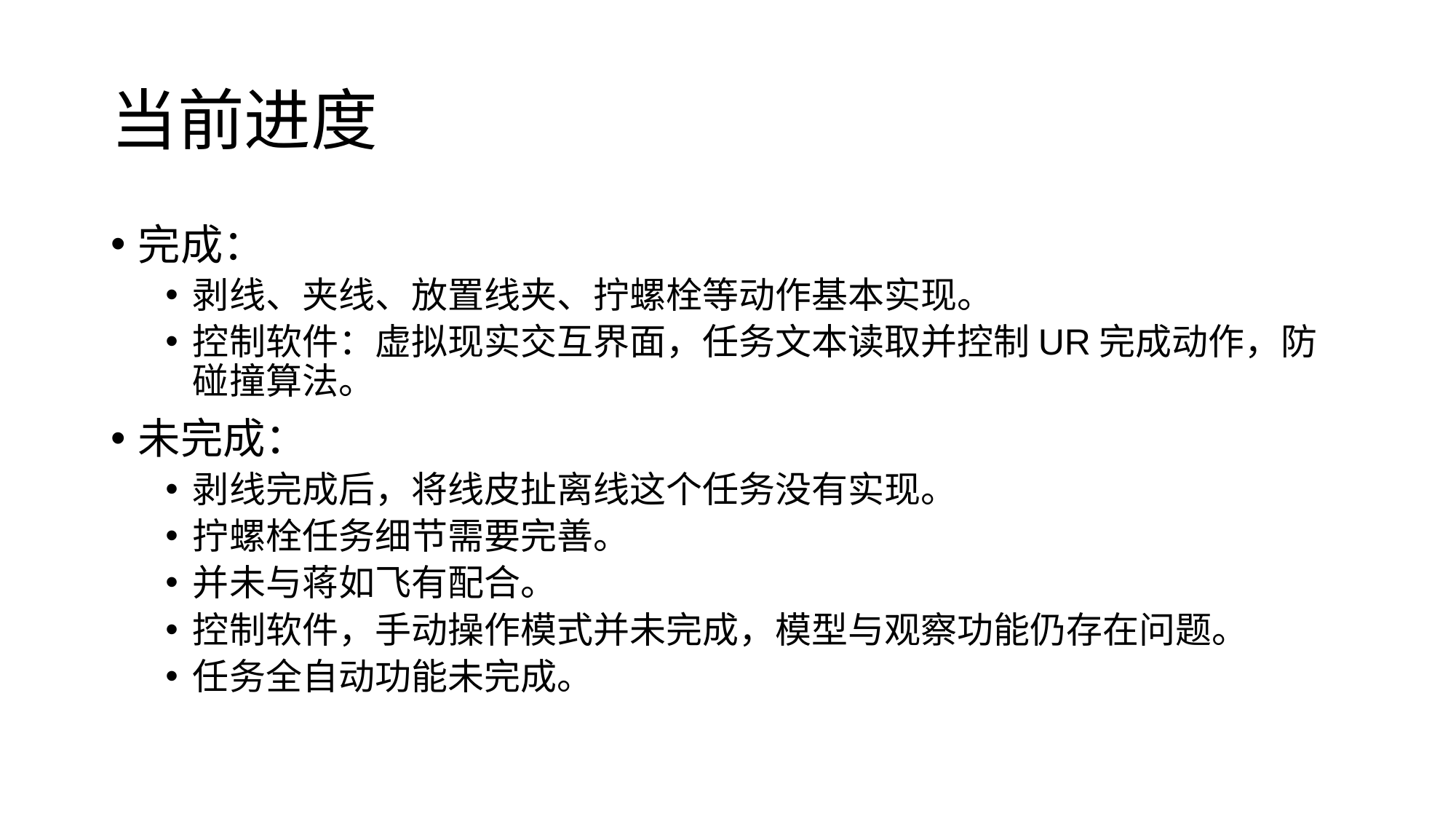

# 当前进度
完成：
剥线、夹线、放置线夹、拧螺栓等动作基本实现。
控制软件：虚拟现实交互界面，任务文本读取并控制UR完成动作，防碰撞算法。
未完成：
剥线完成后，将线皮扯离线这个任务没有实现。
拧螺栓任务细节需要完善。
并未与蒋如飞有配合。
控制软件，手动操作模式并未完成，模型与观察功能仍存在问题。
任务全自动功能未完成。